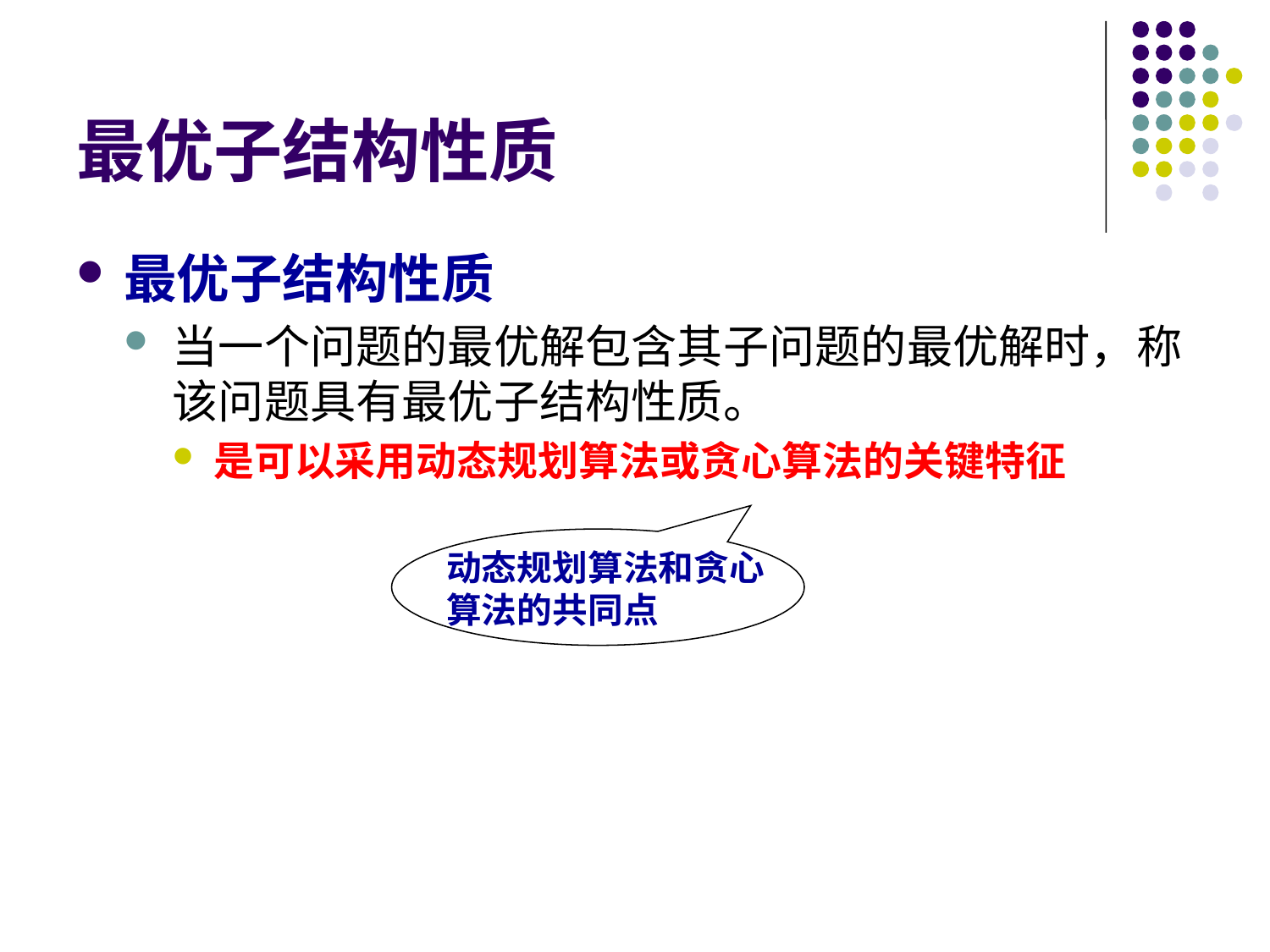

# 最优子结构性质
最优子结构性质
当一个问题的最优解包含其子问题的最优解时，称该问题具有最优子结构性质。
是可以采用动态规划算法或贪心算法的关键特征

动态规划算法和贪心算法的共同点